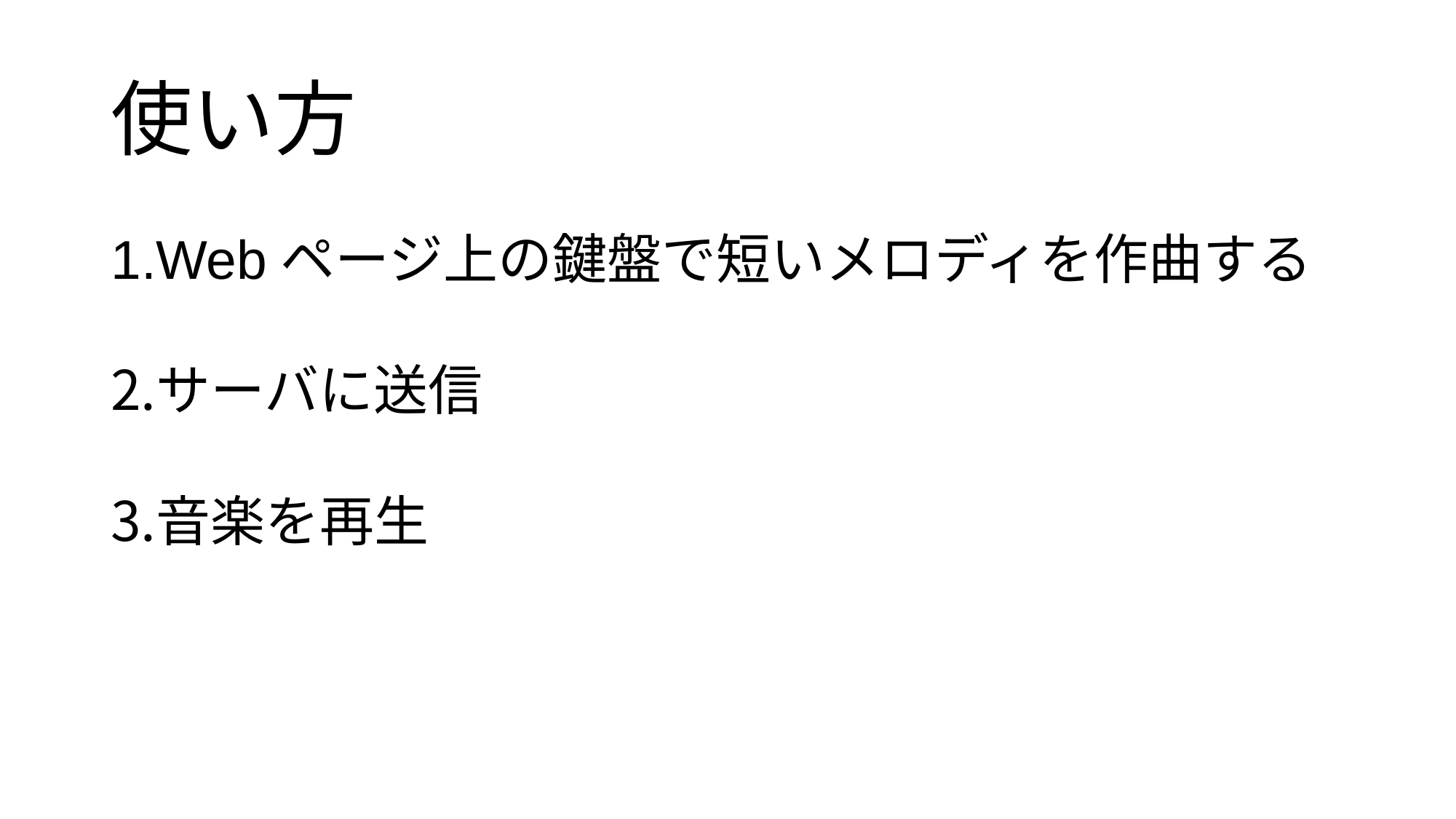

# 使い方
Webページ上の鍵盤で短いメロディを作曲する

サーバに送信

音楽を再生